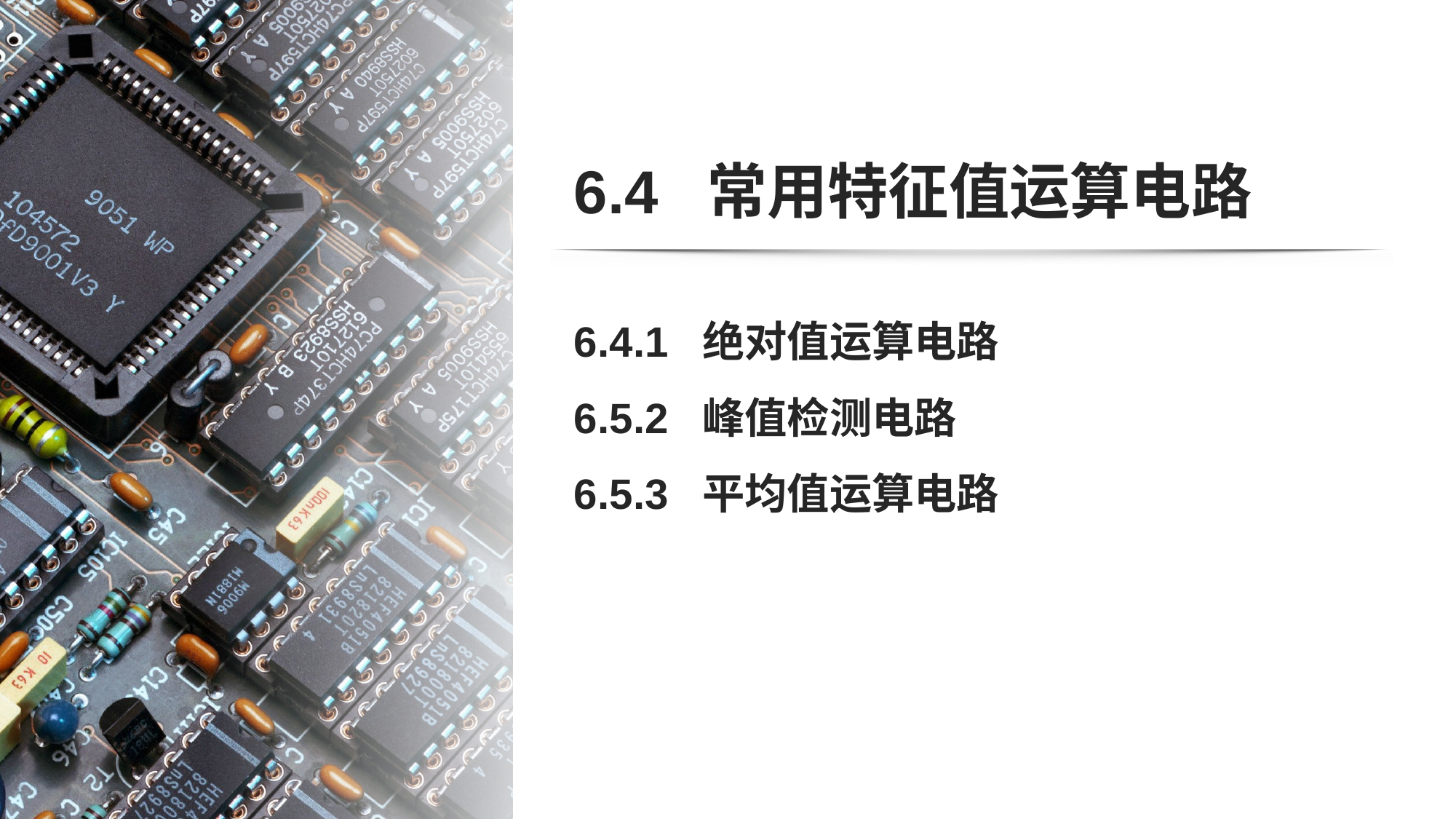

# 6.4  常用特征值运算电路
6.4.1  绝对值运算电路
6.5.2  峰值检测电路
6.5.3  平均值运算电路